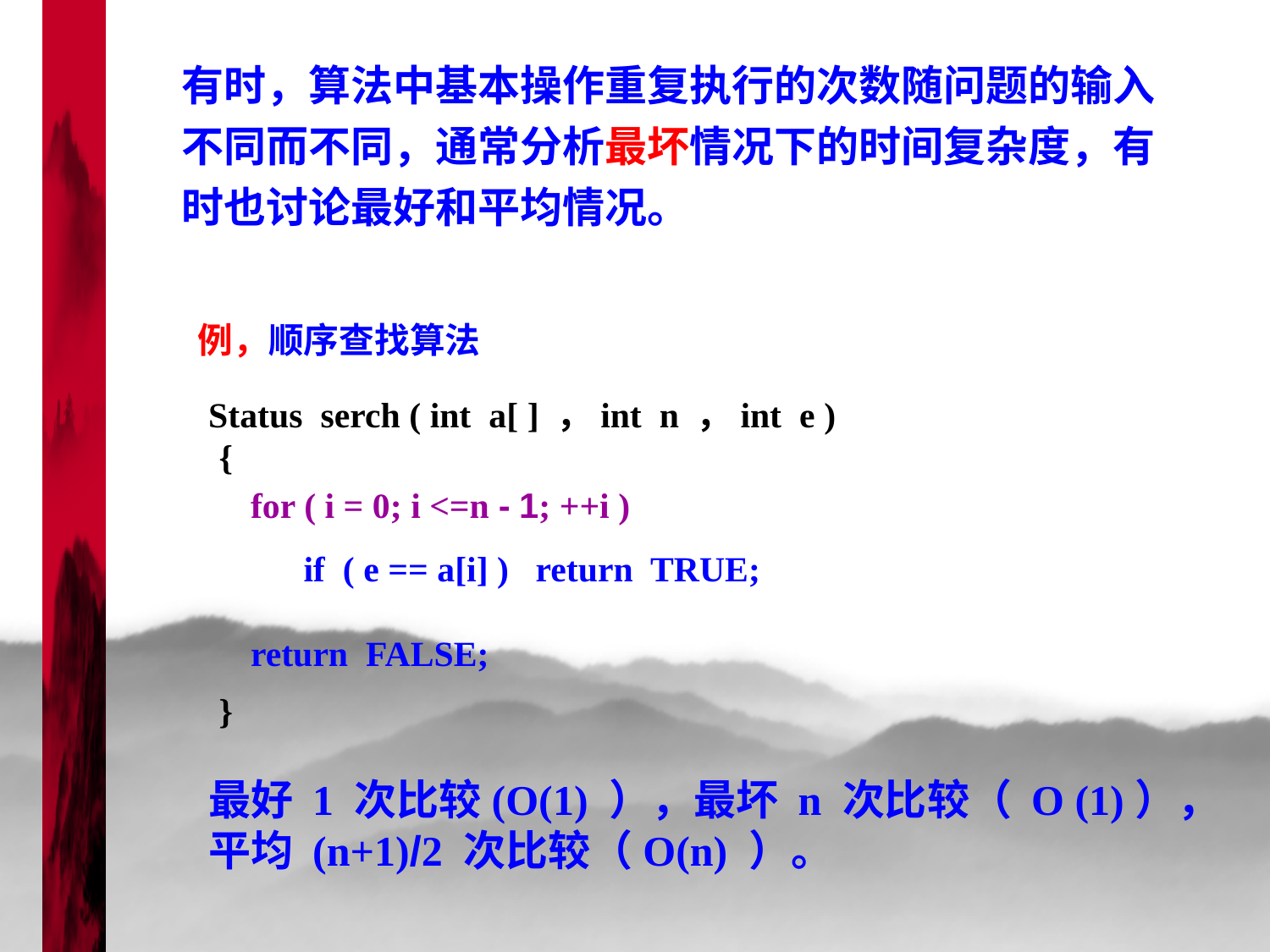

有时，算法中基本操作重复执行的次数随问题的输入不同而不同，通常分析最坏情况下的时间复杂度，有时也讨论最好和平均情况。
例，顺序查找算法
Status  serch ( int  a[ ] ，int  n ，int  e )
{
}
for ( i = 0; i <=n - 1; ++i )
if  ( e == a[i] )   return  TRUE;
return  FALSE;
最好 1 次比较(O(1) ），最坏 n 次比较（ O (1)），平均 (n+1)/2 次比较（O(n) ）。